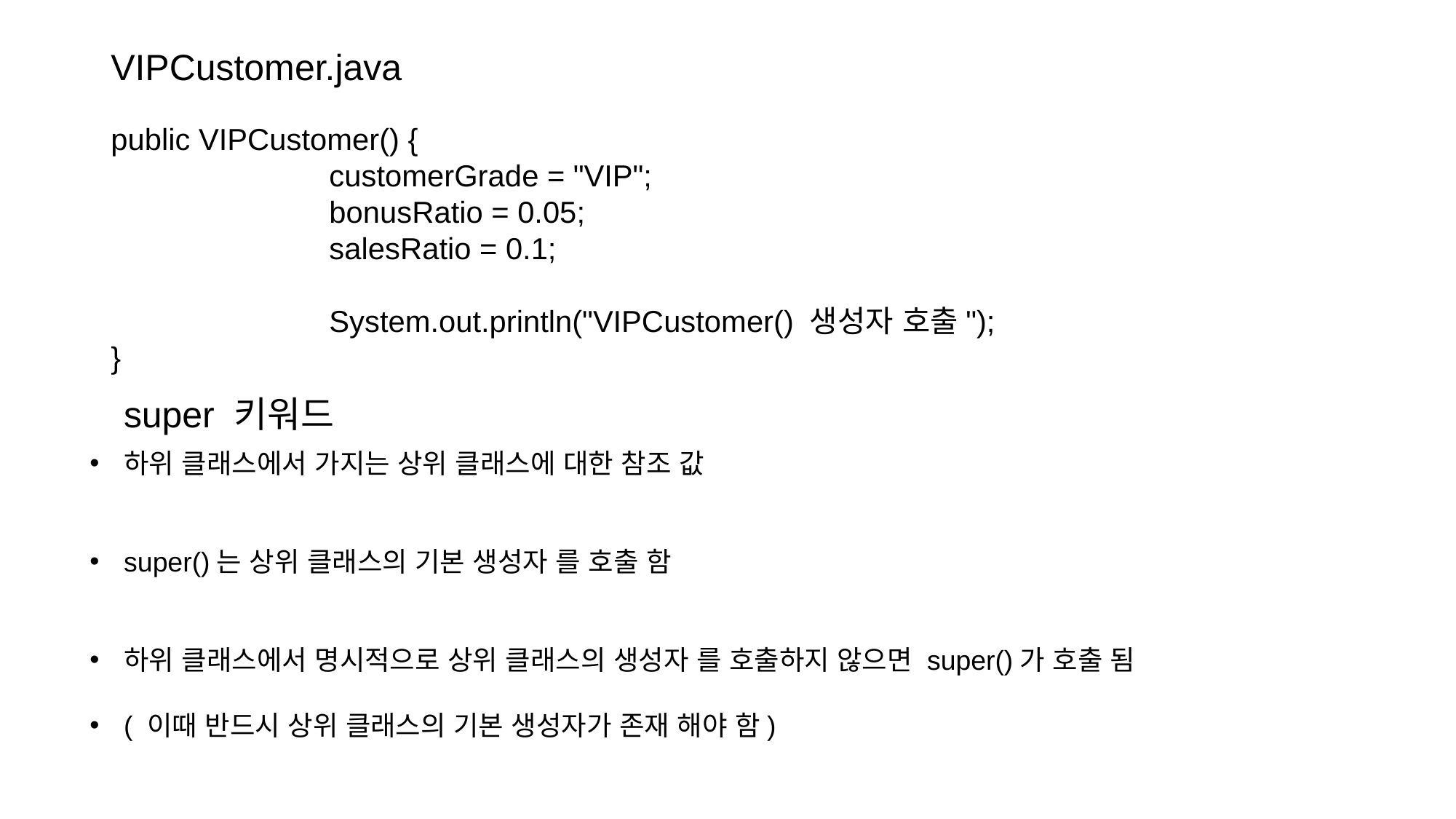

# VIPCustomer.java
public VIPCustomer() {
		customerGrade = "VIP";
		bonusRatio = 0.05;
		salesRatio = 0.1;

		System.out.println("VIPCustomer() 생성자 호출");
}
super 키워드
하위 클래스에서 가지는 상위 클래스에 대한 참조 값

super()는 상위 클래스의 기본 생성자 를 호출 함

하위 클래스에서 명시적으로 상위 클래스의 생성자 를 호출하지 않으면 super()가 호출 됨

( 이때 반드시 상위 클래스의 기본 생성자가 존재 해야 함)